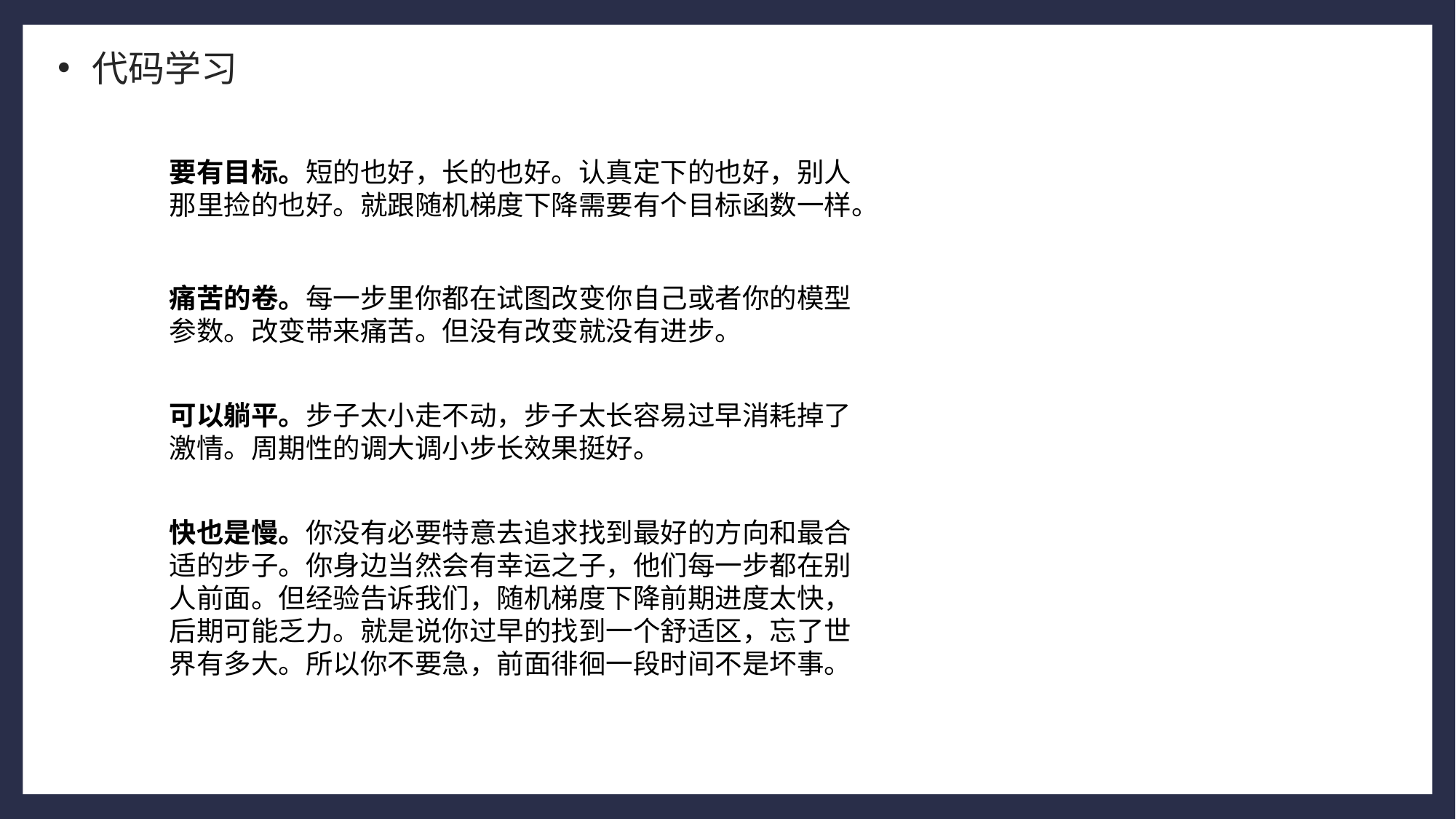

代码学习
要有目标。短的也好，长的也好。认真定下的也好，别人那里捡的也好。就跟随机梯度下降需要有个目标函数一样。
痛苦的卷。每一步里你都在试图改变你自己或者你的模型参数。改变带来痛苦。但没有改变就没有进步。
可以躺平。步子太小走不动，步子太长容易过早消耗掉了激情。周期性的调大调小步长效果挺好。
快也是慢。你没有必要特意去追求找到最好的方向和最合适的步子。你身边当然会有幸运之子，他们每一步都在别人前面。但经验告诉我们，随机梯度下降前期进度太快，后期可能乏力。就是说你过早的找到一个舒适区，忘了世界有多大。所以你不要急，前面徘徊一段时间不是坏事。